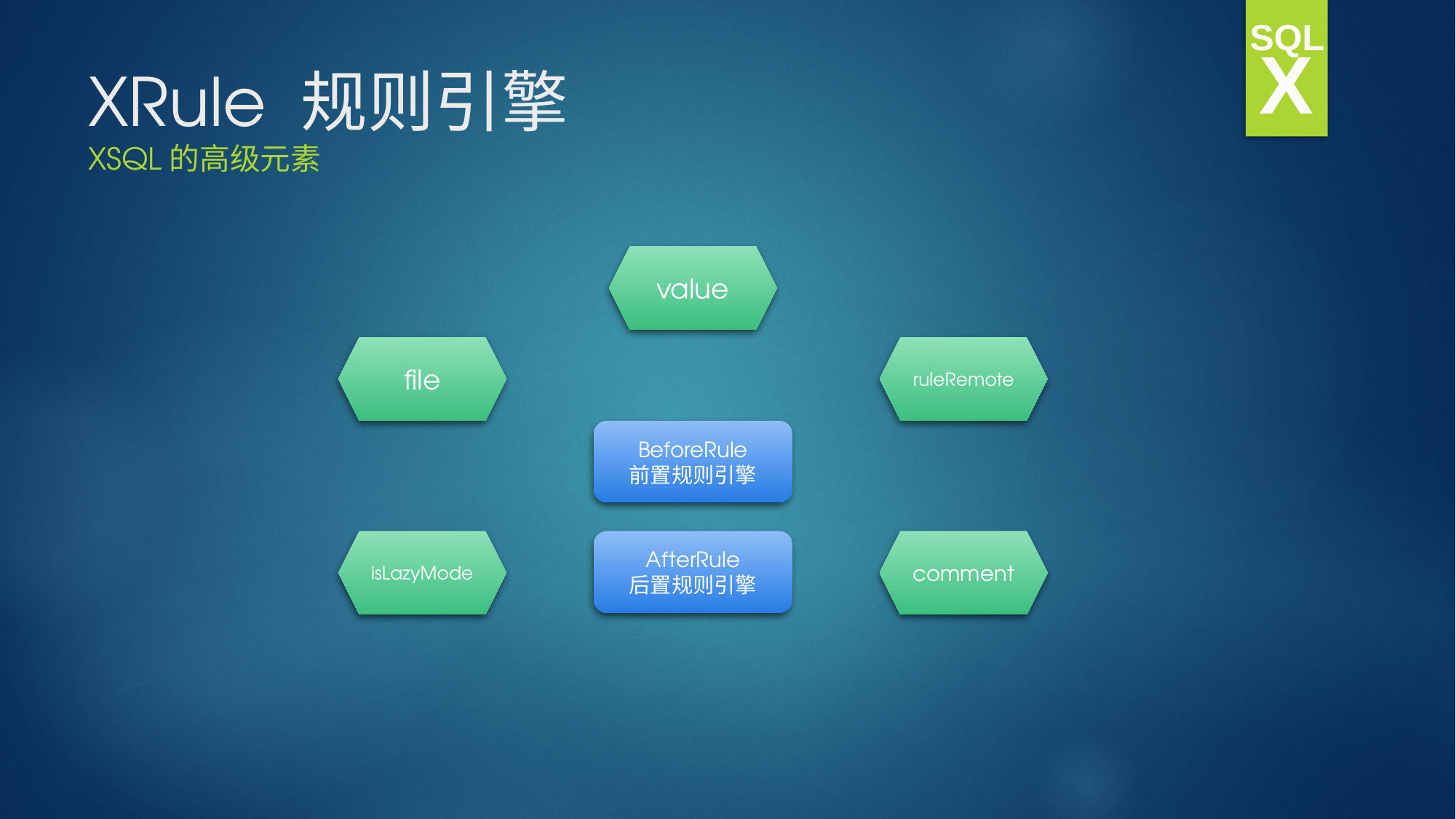

SQL
X
# XRule 规则引擎 XSQL的高级元素
value
file
ruleRemote
BeforeRule
前置规则引擎
isLazyMode
AfterRule
后置规则引擎
comment